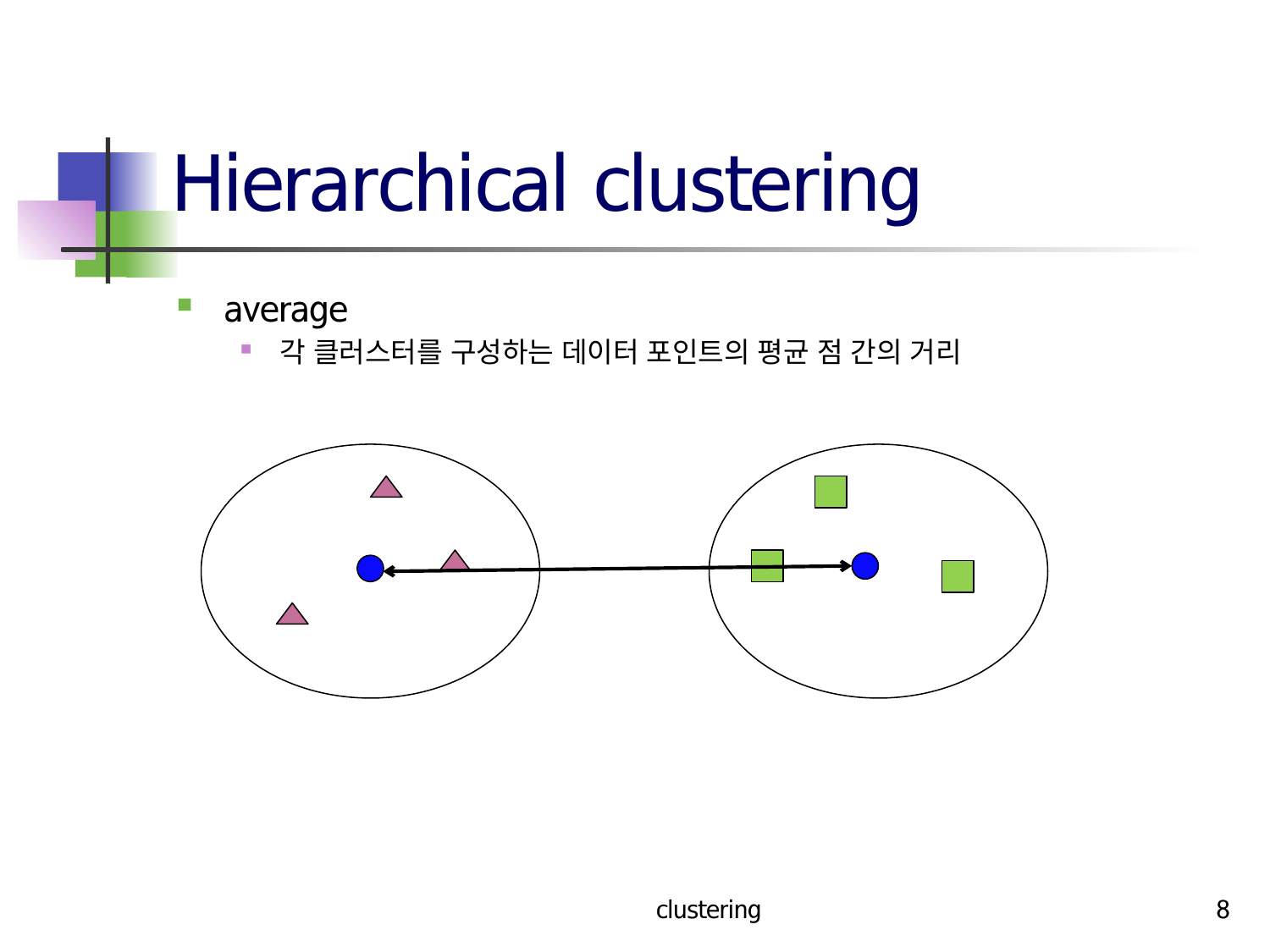

# Hierarchical clustering
average
각 클러스터를 구성하는 데이터 포인트의 평균 점 간의 거리

clustering
8